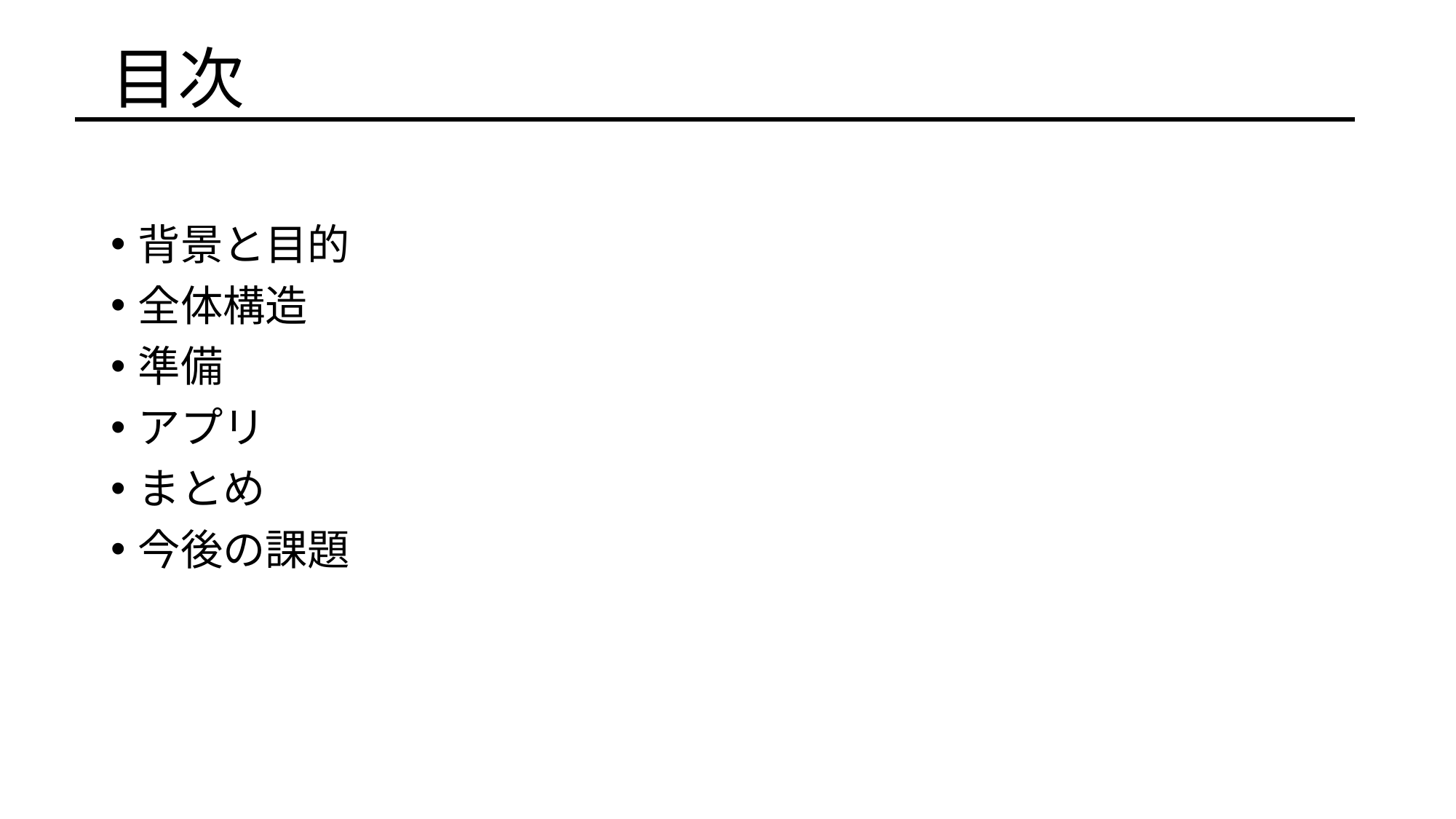

# 目次
背景と目的
全体構造
準備
アプリ
まとめ
今後の課題